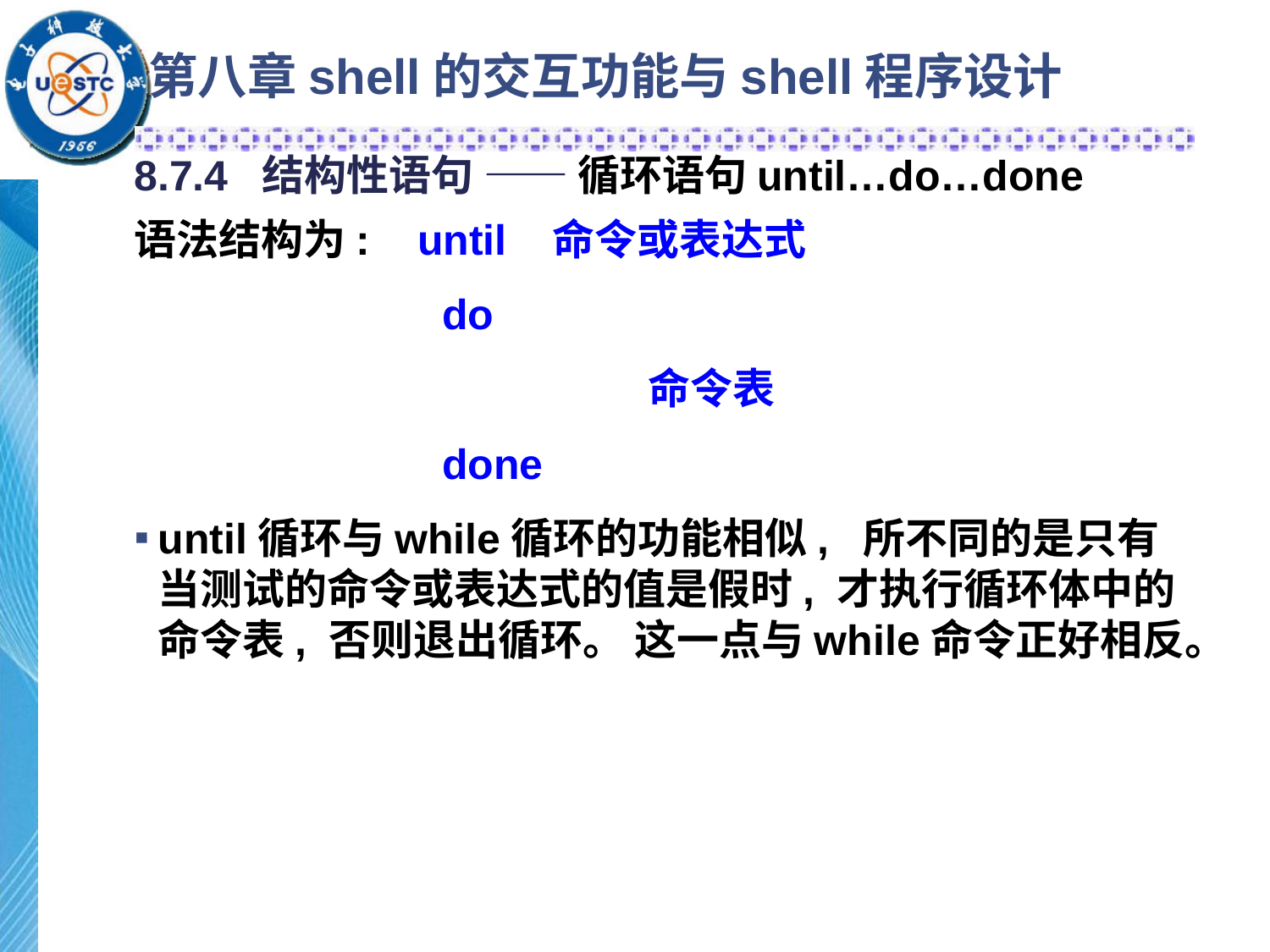

# 第八章shell的交互功能与shell程序设计
8.7.4  结构性语句 —— 循环语句until…do…done
语法结构为:    until   命令或表达式
                          do
				    命令表
                          done
until循环与while循环的功能相似,  所不同的是只有当测试的命令或表达式的值是假时, 才执行循环体中的命令表, 否则退出循环。 这一点与while命令正好相反。